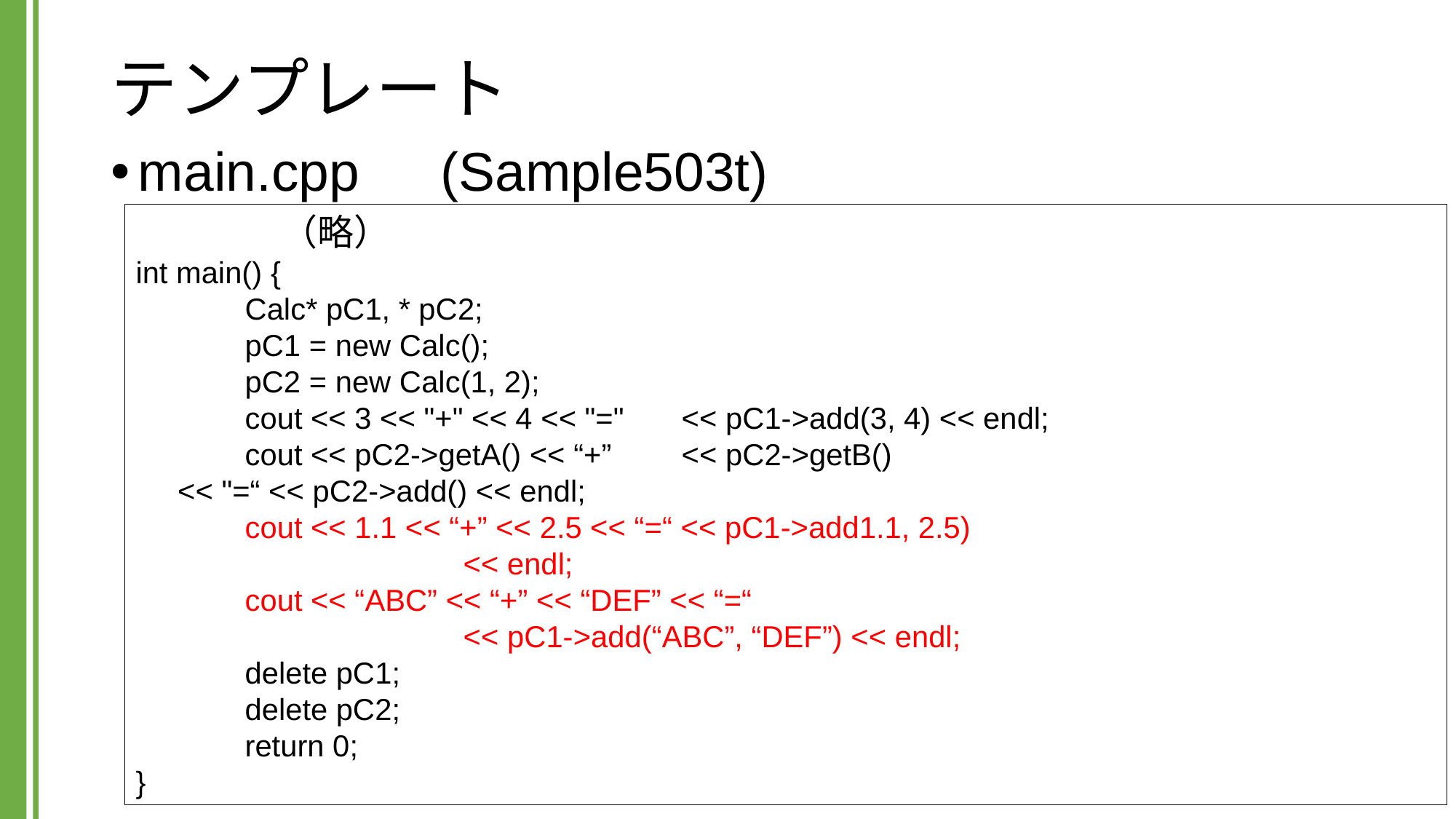

# テンプレート
main.cpp　(Sample503t)

　　　　（略）
int main() {
	Calc* pC1, * pC2;
	pC1 = new Calc();
	pC2 = new Calc(1, 2);
	cout << 3 << "+" << 4 << "="	<< pC1->add(3, 4) << endl;
	cout << pC2->getA() << “+”	<< pC2->getB()
     << "=“ << pC2->add() << endl;
	cout << 1.1 << “+” << 2.5 << “=“ << pC1->add1.1, 2.5)
			<< endl;
	cout << “ABC” << “+” << “DEF” << “=“
			<< pC1->add(“ABC”, “DEF”) << endl;
	delete pC1;
	delete pC2;
	return 0;
}